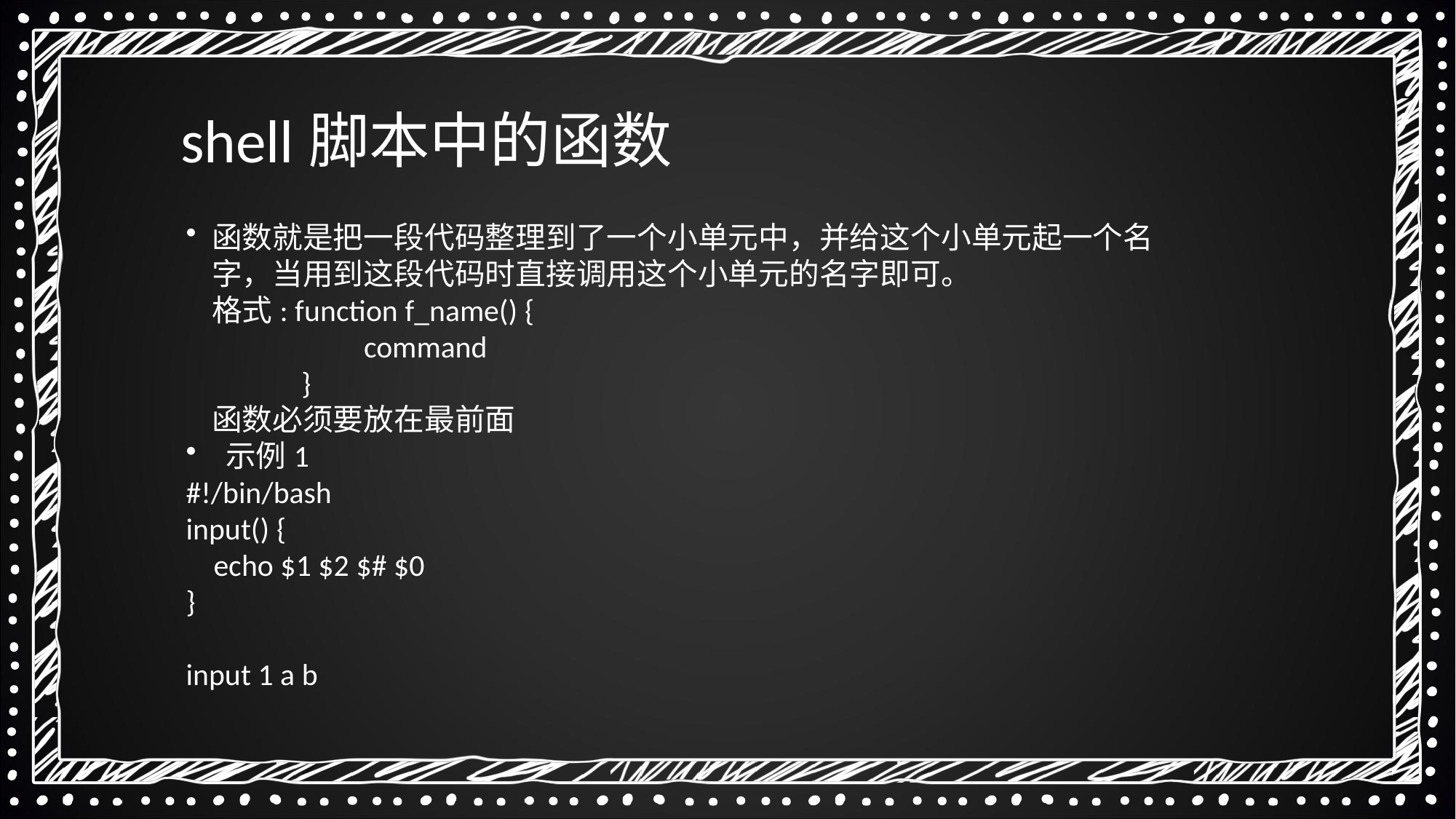

shell脚本中的函数
函数就是把一段代码整理到了一个小单元中，并给这个小单元起一个名字，当用到这段代码时直接调用这个小单元的名字即可。
格式: function f_name() {
                      command
             }
函数必须要放在最前面
 示例1
#!/bin/bash
input() {
    echo $1 $2 $# $0
}

input 1 a b